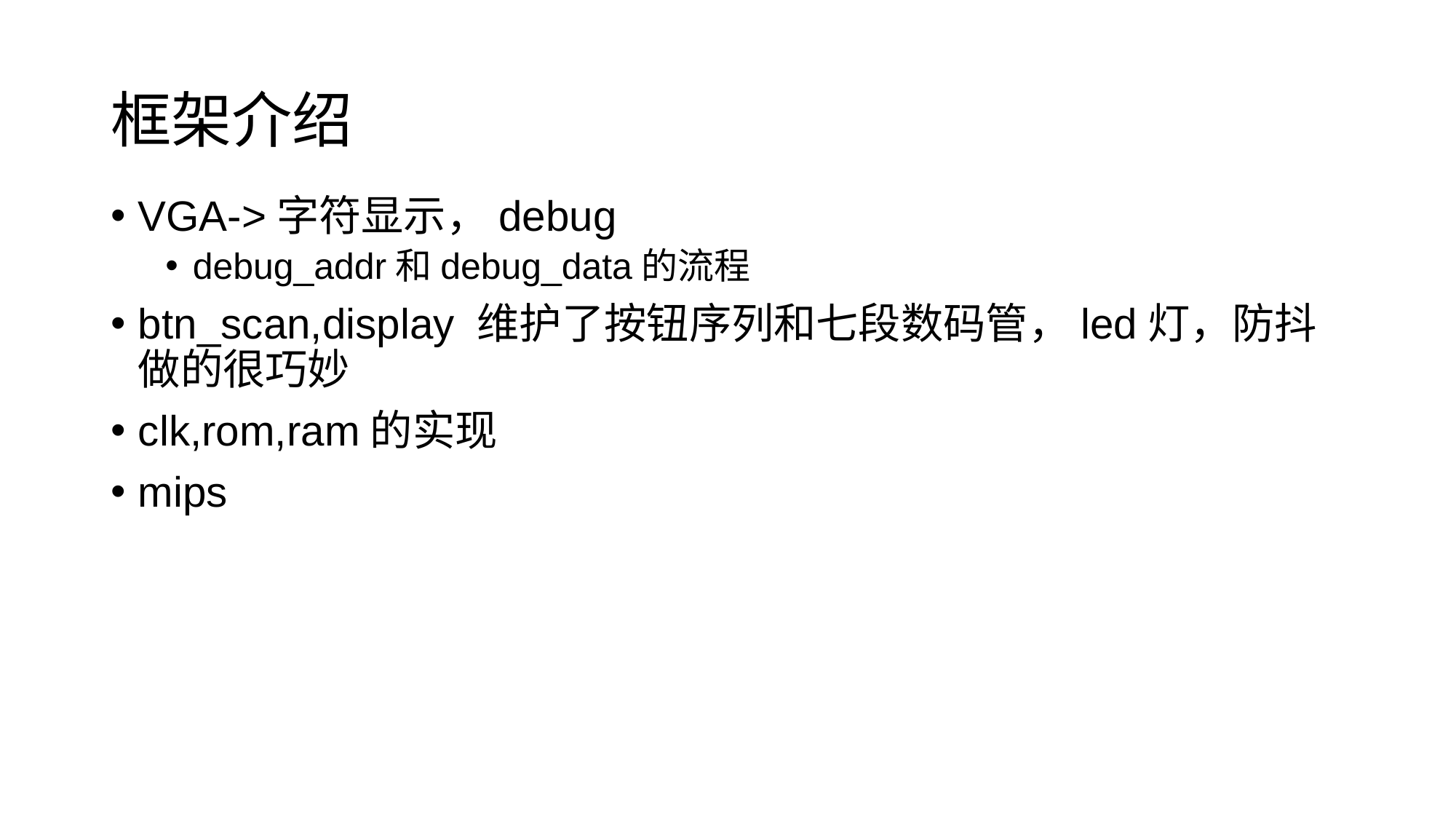

# 框架介绍
VGA->字符显示，debug
debug_addr和debug_data的流程
btn_scan,display 维护了按钮序列和七段数码管，led灯，防抖做的很巧妙
clk,rom,ram的实现
mips